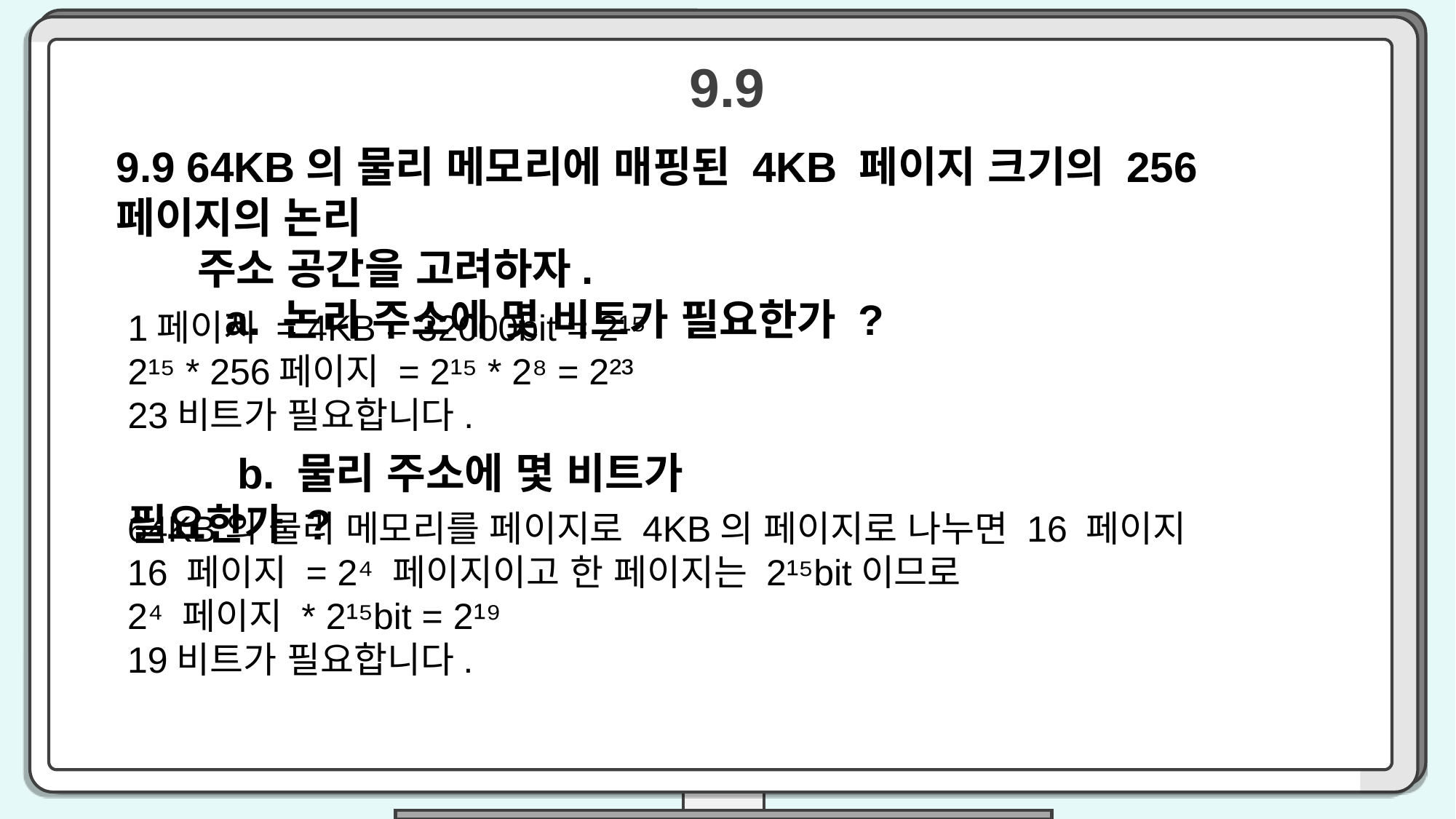

9.9
9.9 64KB의 물리 메모리에 매핑된 4KB 페이지 크기의 256페이지의 논리
      주소 공간을 고려하자.
	a. 논리 주소에 몇 비트가 필요한가 ?

1페이지 = 4KB = 32000bit = 2¹⁵
2¹⁵ * 256페이지 = 2¹⁵ * 2⁸ = 2²³
23비트가 필요합니다.
	b. 물리 주소에 몇 비트가 필요한가 ?
64KB의 물리 메모리를 페이지로 4KB의 페이지로 나누면 16 페이지
16 페이지 = 2⁴ 페이지이고 한 페이지는 2¹⁵bit이므로
2⁴ 페이지 * 2¹⁵bit = 2¹⁹
19비트가 필요합니다.